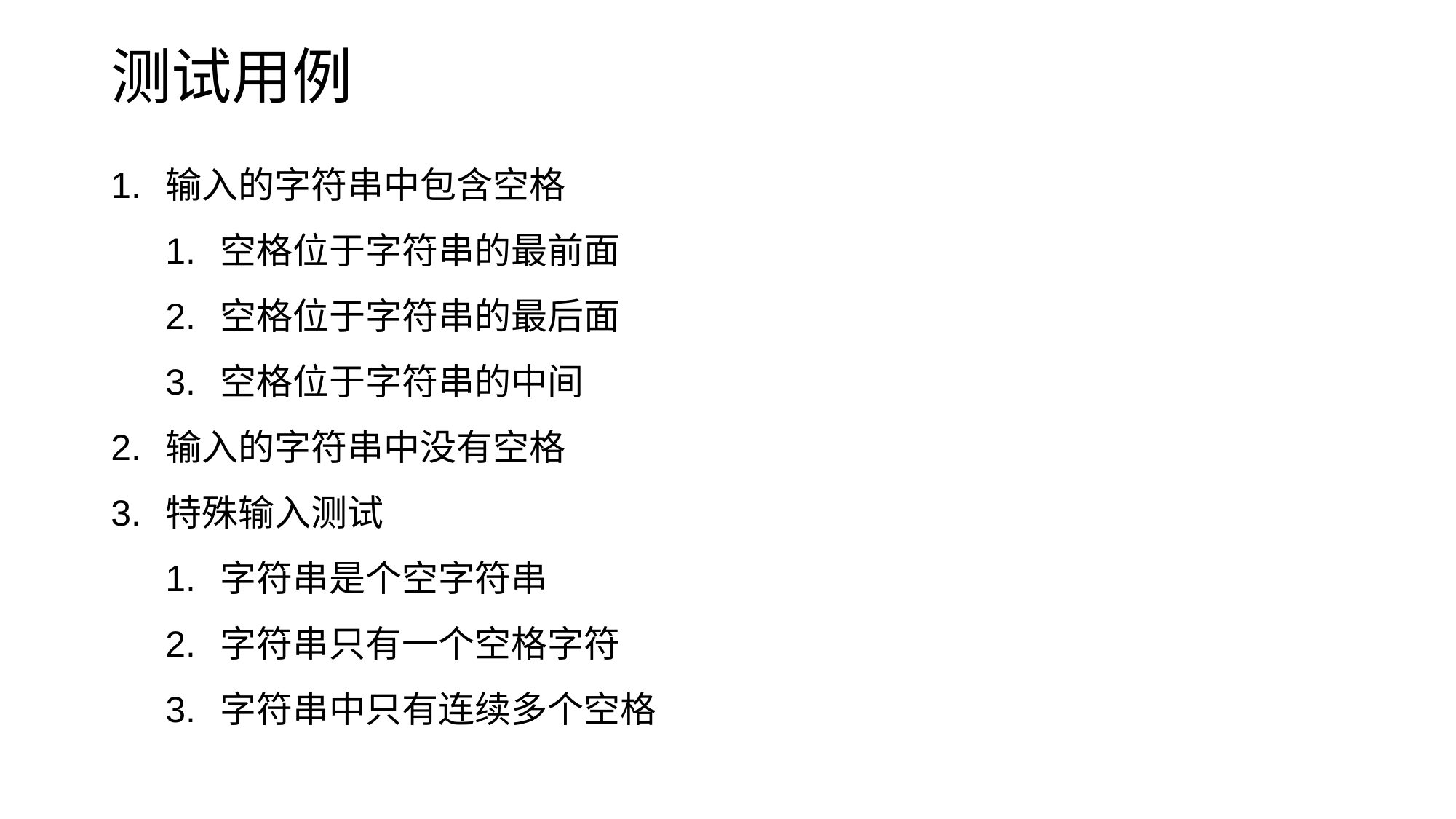

# 测试用例
输入的字符串中包含空格
空格位于字符串的最前面
空格位于字符串的最后面
空格位于字符串的中间
输入的字符串中没有空格
特殊输入测试
字符串是个空字符串
字符串只有一个空格字符
字符串中只有连续多个空格